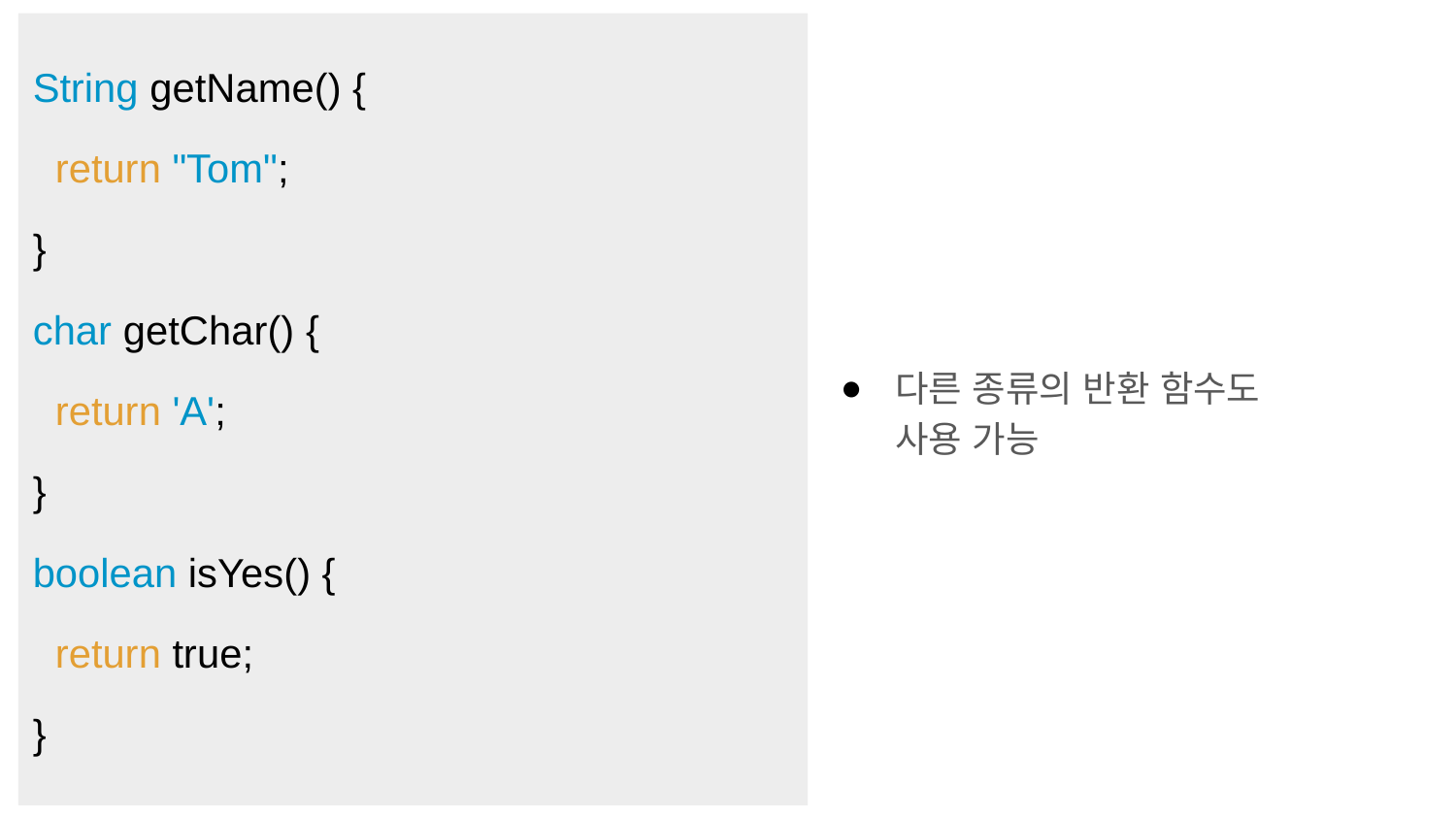

다른 종류의 반환 함수도
사용 가능
String getName() {
  return "Tom";
}
char getChar() {
  return 'A';
}
boolean isYes() {
  return true;
}